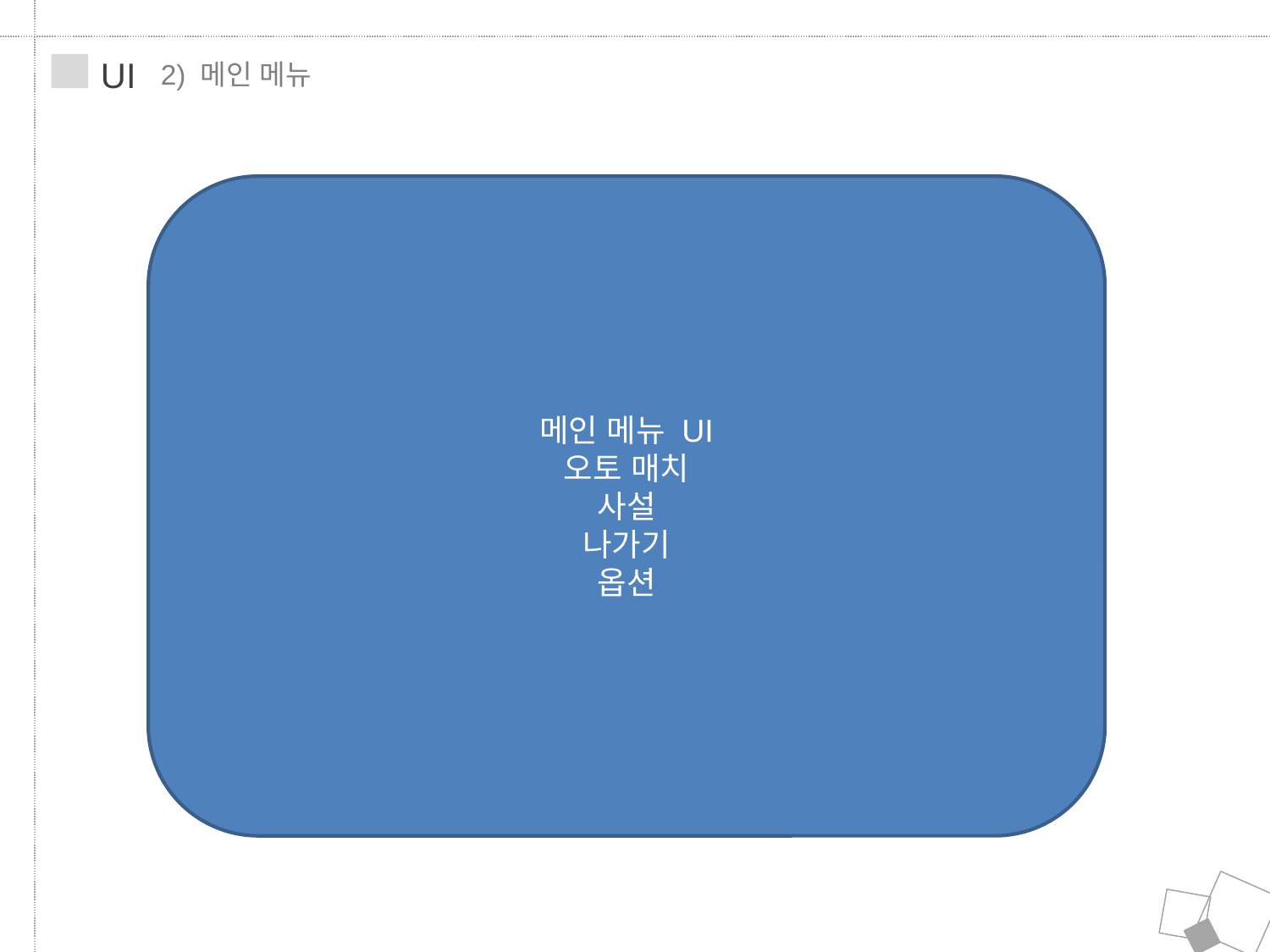

UI
2) 메인 메뉴

메인 메뉴 UI
오토 매치
사설
나가기
옵션